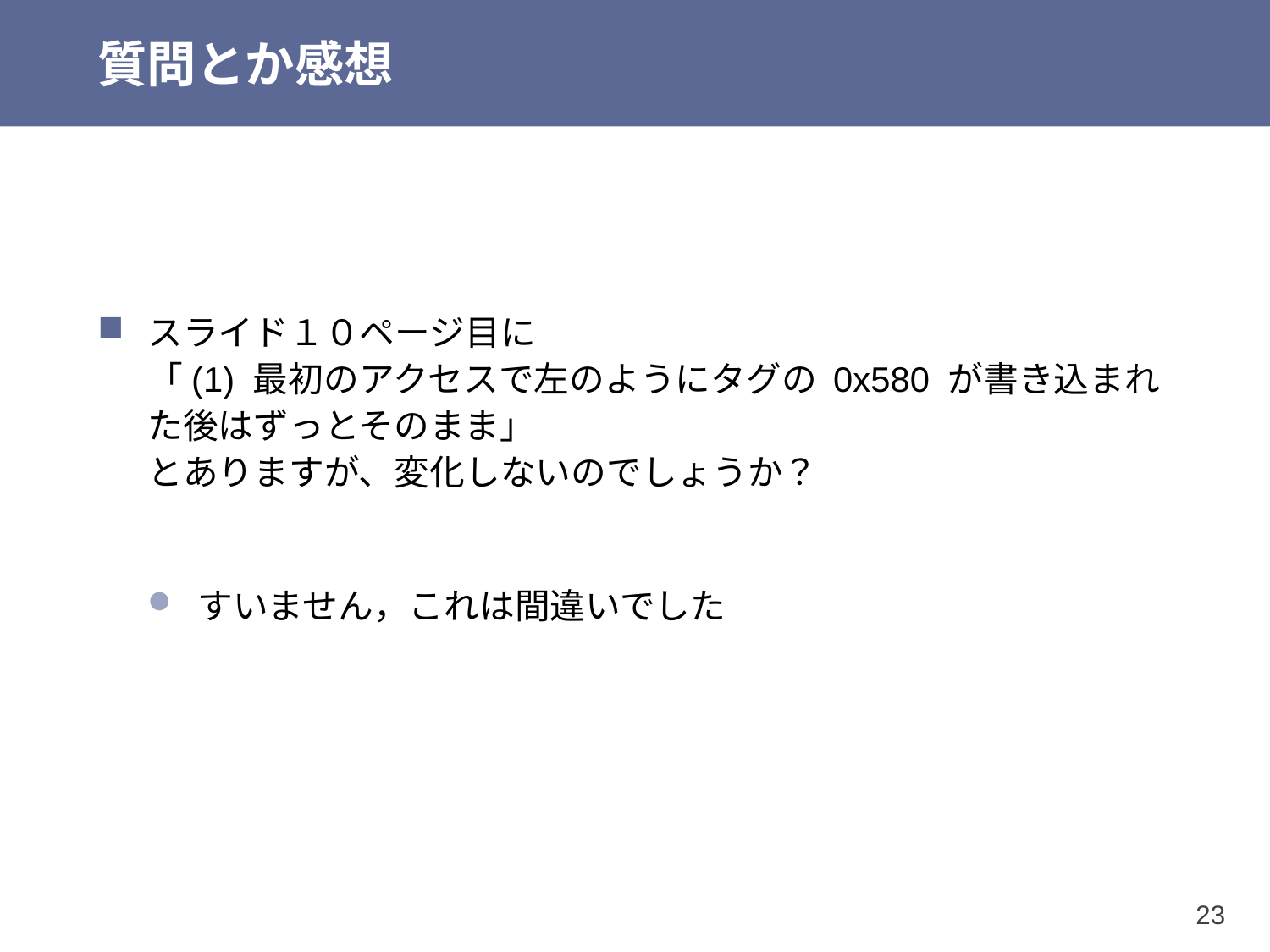

# 質問とか感想
スライド１０ページ目に
「(1) 最初のアクセスで左のようにタグの 0x580 が書き込まれた後はずっとそのまま」
とありますが、変化しないのでしょうか？

すいません，これは間違いでした